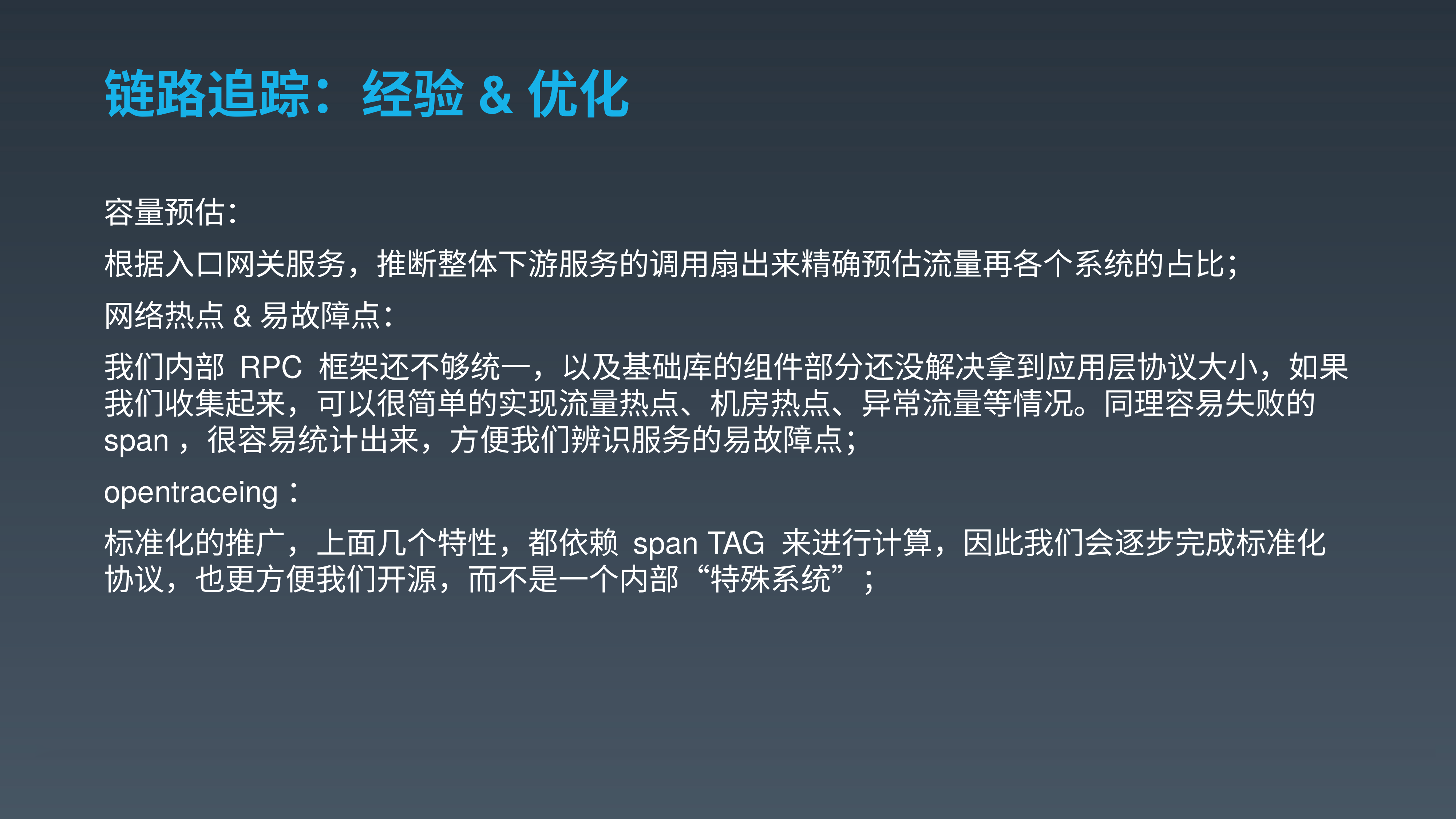

# 链路追踪：经验&优化
容量预估：
根据入口网关服务，推断整体下游服务的调用扇出来精确预估流量再各个系统的占比；
网络热点&易故障点：
我们内部 RPC 框架还不够统一，以及基础库的组件部分还没解决拿到应用层协议大小，如果我们收集起来，可以很简单的实现流量热点、机房热点、异常流量等情况。同理容易失败的 span，很容易统计出来，方便我们辨识服务的易故障点；
opentraceing：
标准化的推广，上面几个特性，都依赖 span TAG 来进行计算，因此我们会逐步完成标准化协议，也更方便我们开源，而不是一个内部“特殊系统”；